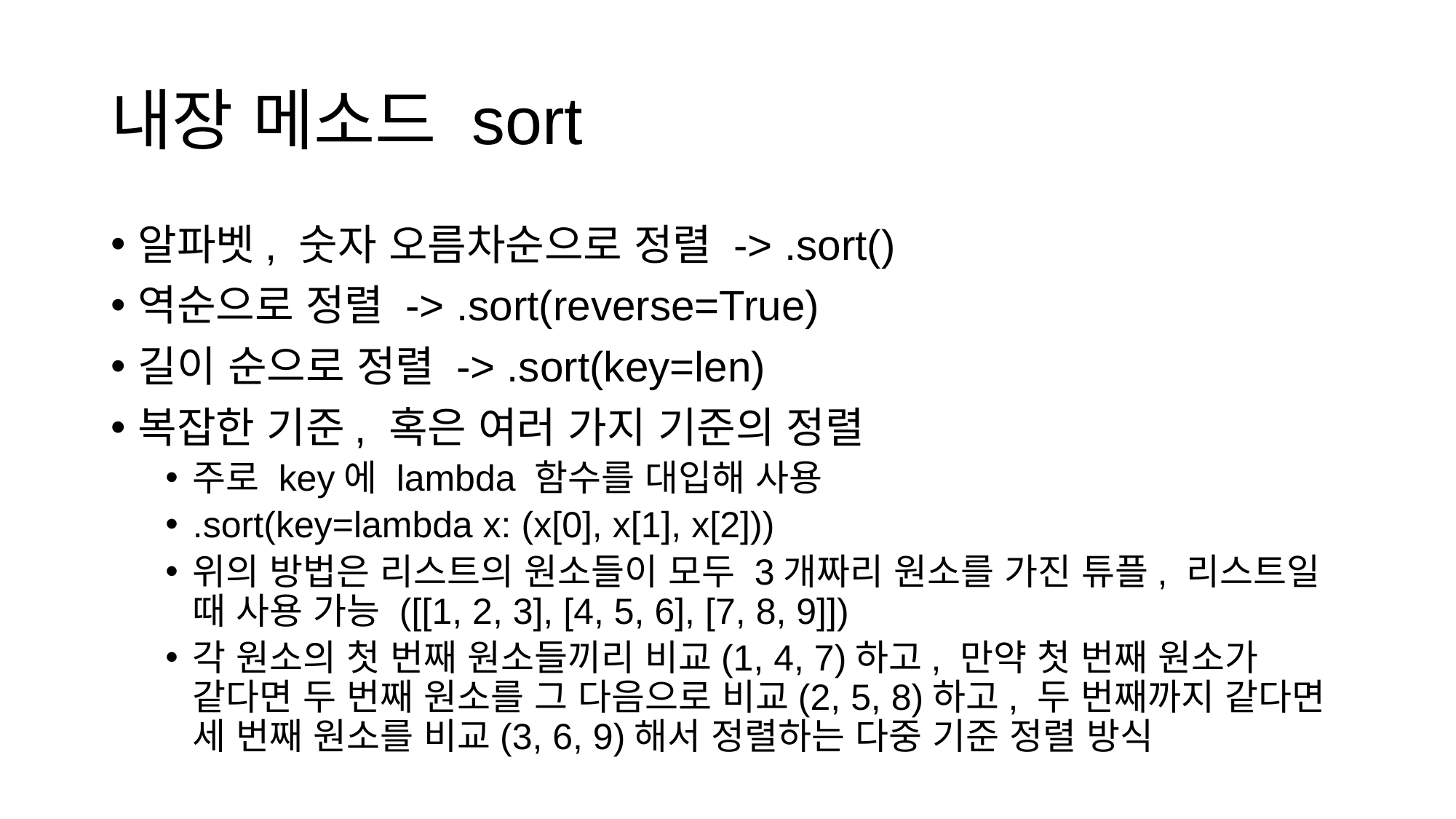

# 내장 메소드 sort
알파벳, 숫자 오름차순으로 정렬 -> .sort()
역순으로 정렬 -> .sort(reverse=True)
길이 순으로 정렬 -> .sort(key=len)
복잡한 기준, 혹은 여러 가지 기준의 정렬
주로 key에 lambda 함수를 대입해 사용
.sort(key=lambda x: (x[0], x[1], x[2]))
위의 방법은 리스트의 원소들이 모두 3개짜리 원소를 가진 튜플, 리스트일 때 사용 가능 ([[1, 2, 3], [4, 5, 6], [7, 8, 9]])
각 원소의 첫 번째 원소들끼리 비교(1, 4, 7)하고, 만약 첫 번째 원소가 같다면 두 번째 원소를 그 다음으로 비교(2, 5, 8)하고, 두 번째까지 같다면 세 번째 원소를 비교(3, 6, 9)해서 정렬하는 다중 기준 정렬 방식